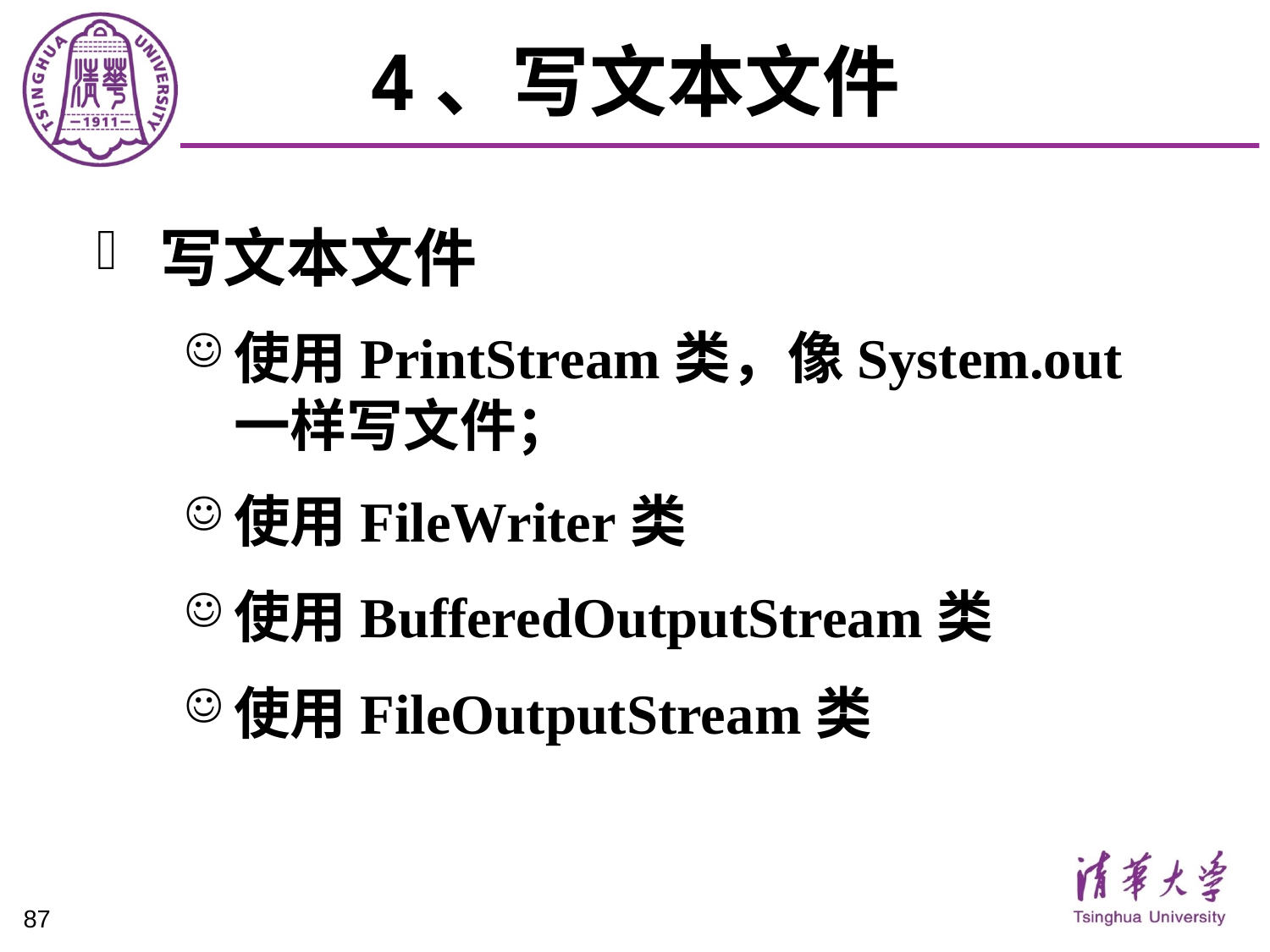

# 4、写文本文件
写文本文件
使用PrintStream类，像System.out一样写文件；
使用FileWriter类
使用BufferedOutputStream类
使用FileOutputStream类
87